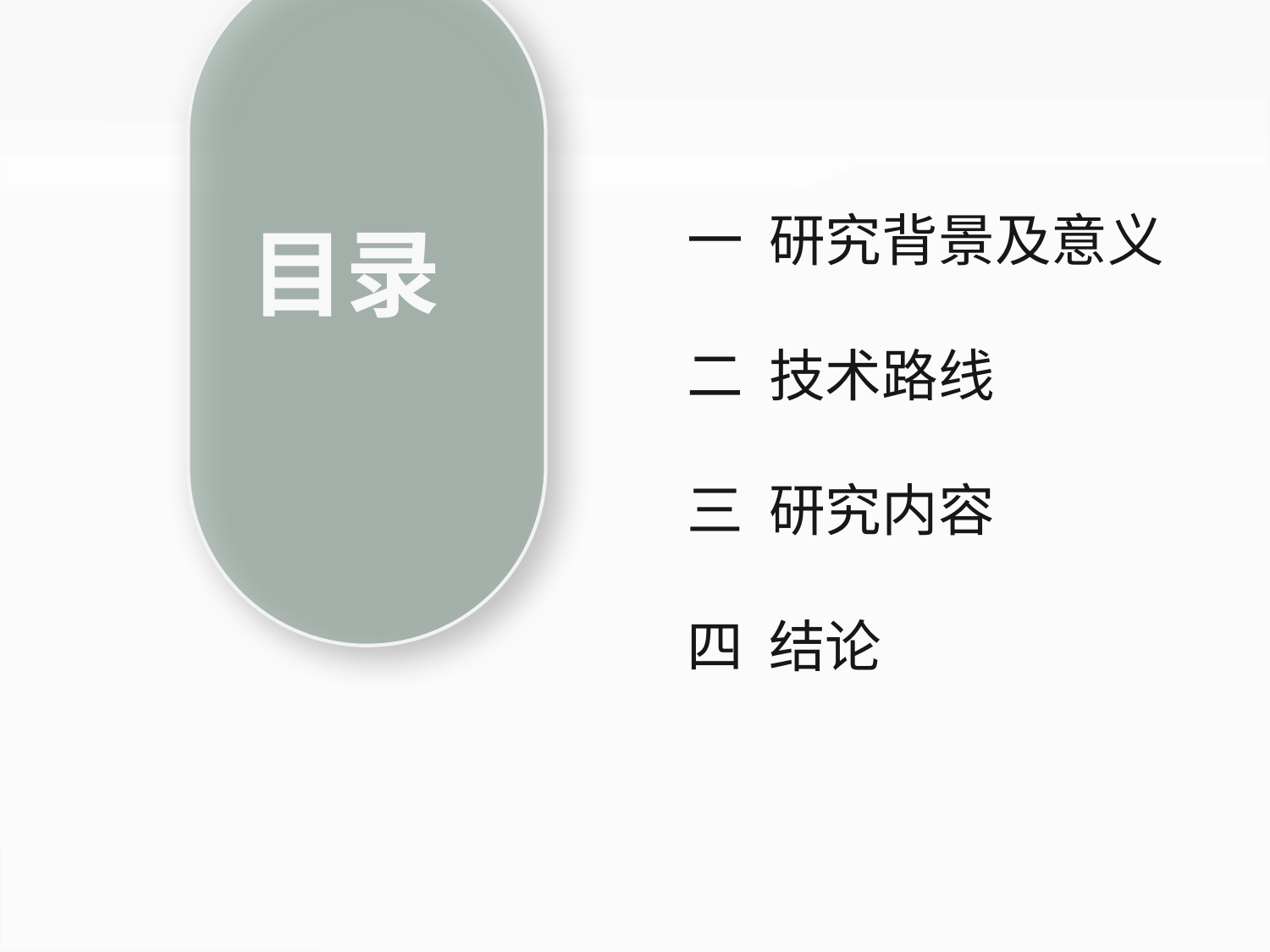

一  研究背景及意义
目录
二  技术路线
三  研究内容
四  结论